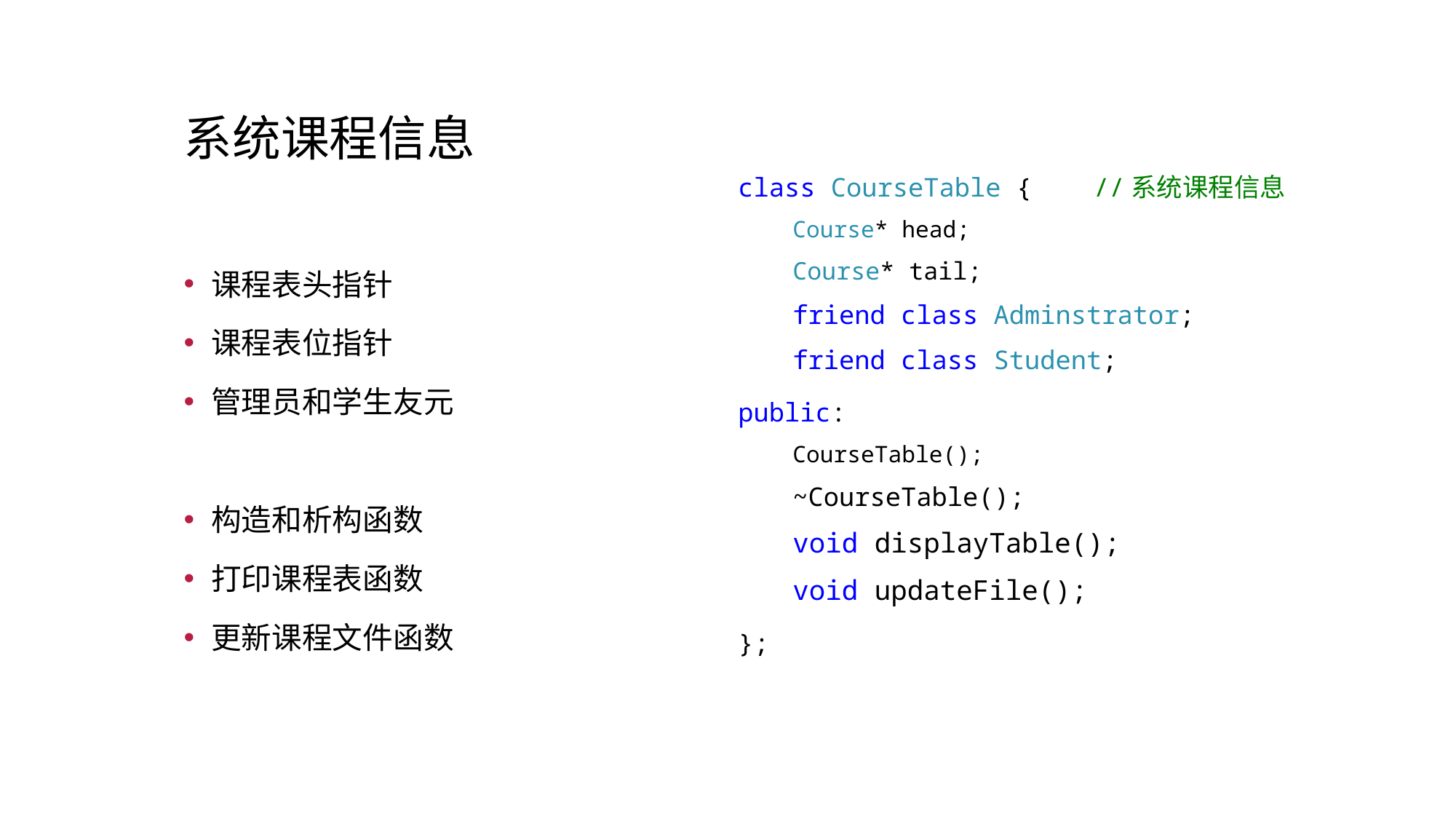

# 系统课程信息
class CourseTable {    //系统课程信息
Course* head;
Course* tail;
friend class Adminstrator;
friend class Student;
public:
CourseTable();
~CourseTable();
void displayTable();
void updateFile();
};
课程表头指针
课程表位指针
管理员和学生友元

构造和析构函数
打印课程表函数
更新课程文件函数